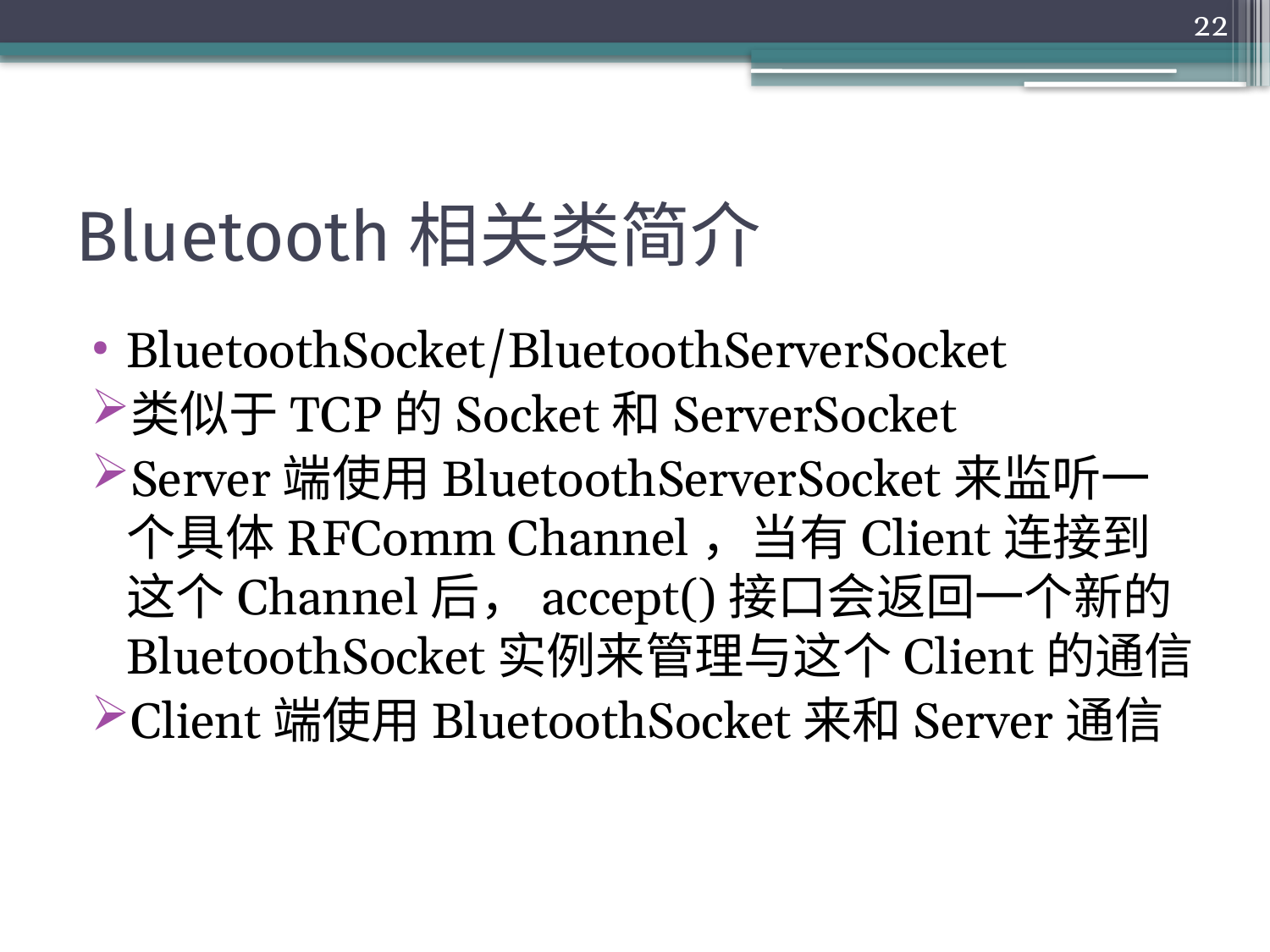

22
# Bluetooth相关类简介
BluetoothSocket/BluetoothServerSocket
类似于TCP的Socket和ServerSocket
Server端使用BluetoothServerSocket来监听一个具体RFComm Channel，当有Client连接到这个Channel后，accept()接口会返回一个新的BluetoothSocket实例来管理与这个Client的通信
Client端使用BluetoothSocket来和Server通信